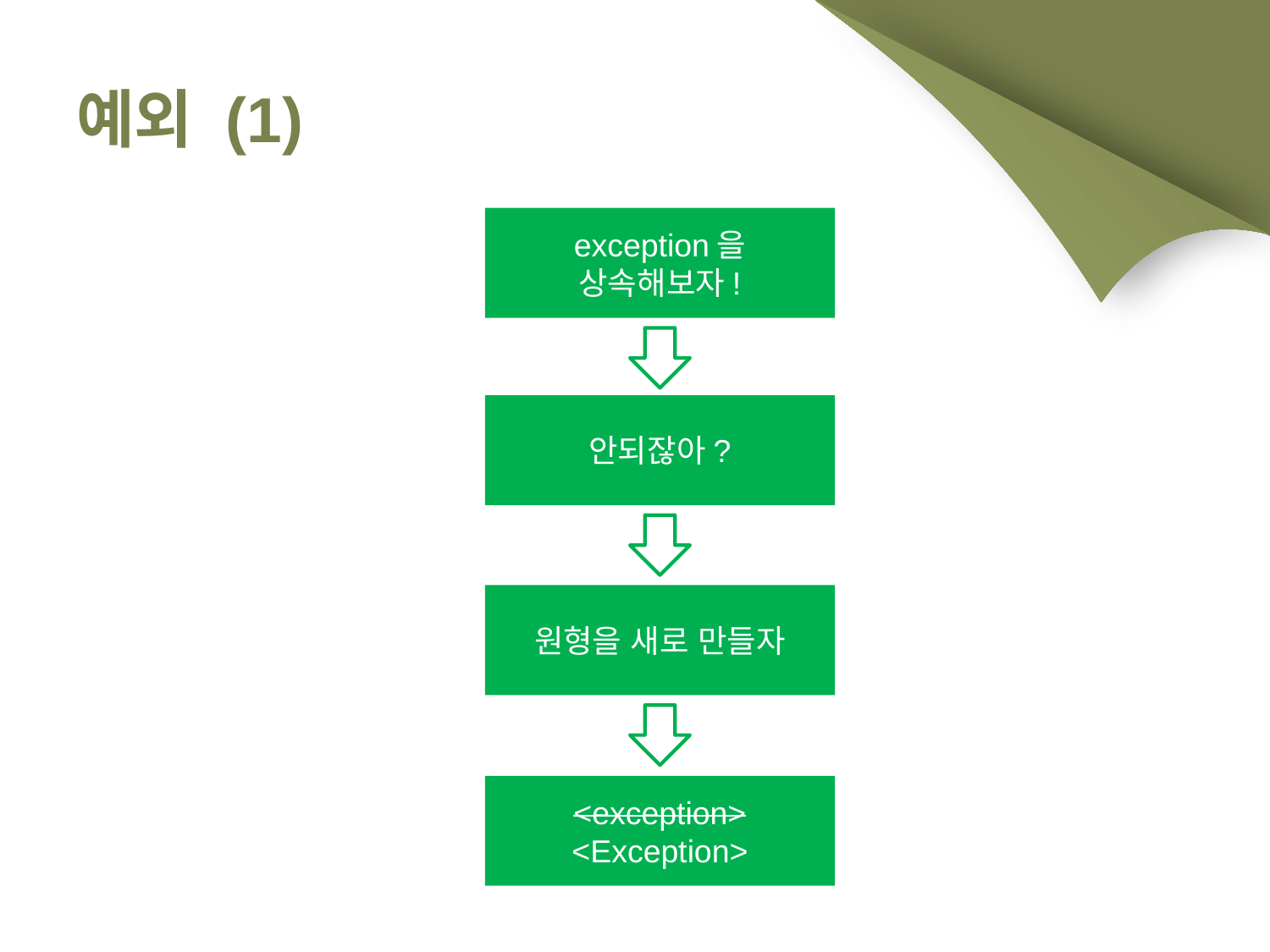

# 예외 (1)
exception을 상속해보자!

안되잖아?

원형을 새로 만들자

<exception>
<Exception>